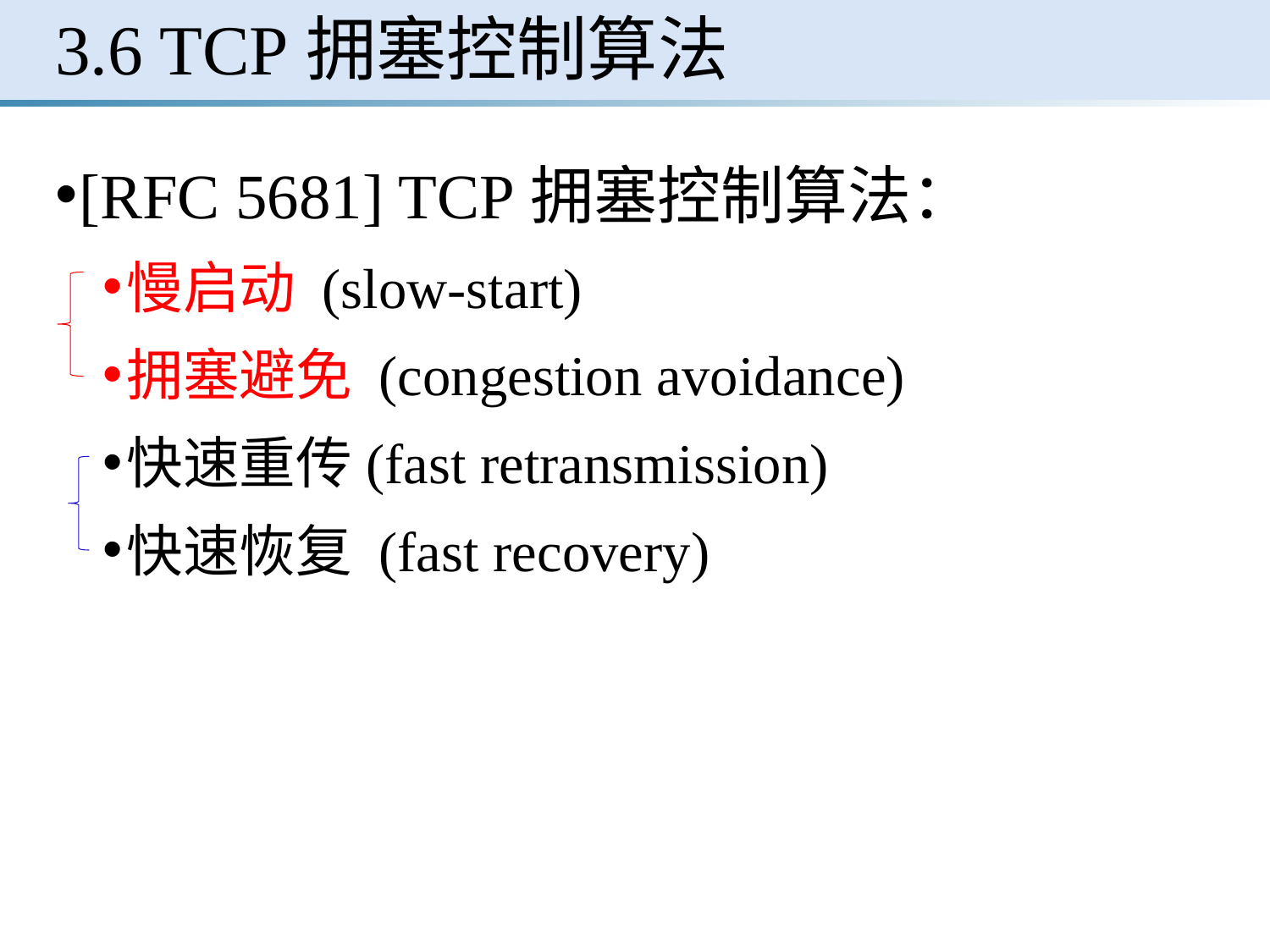

# 3.6 TCP拥塞控制算法
[RFC 5681] TCP拥塞控制算法：
慢启动 (slow-start)
拥塞避免 (congestion avoidance)
快速重传(fast retransmission)
快速恢复 (fast recovery)